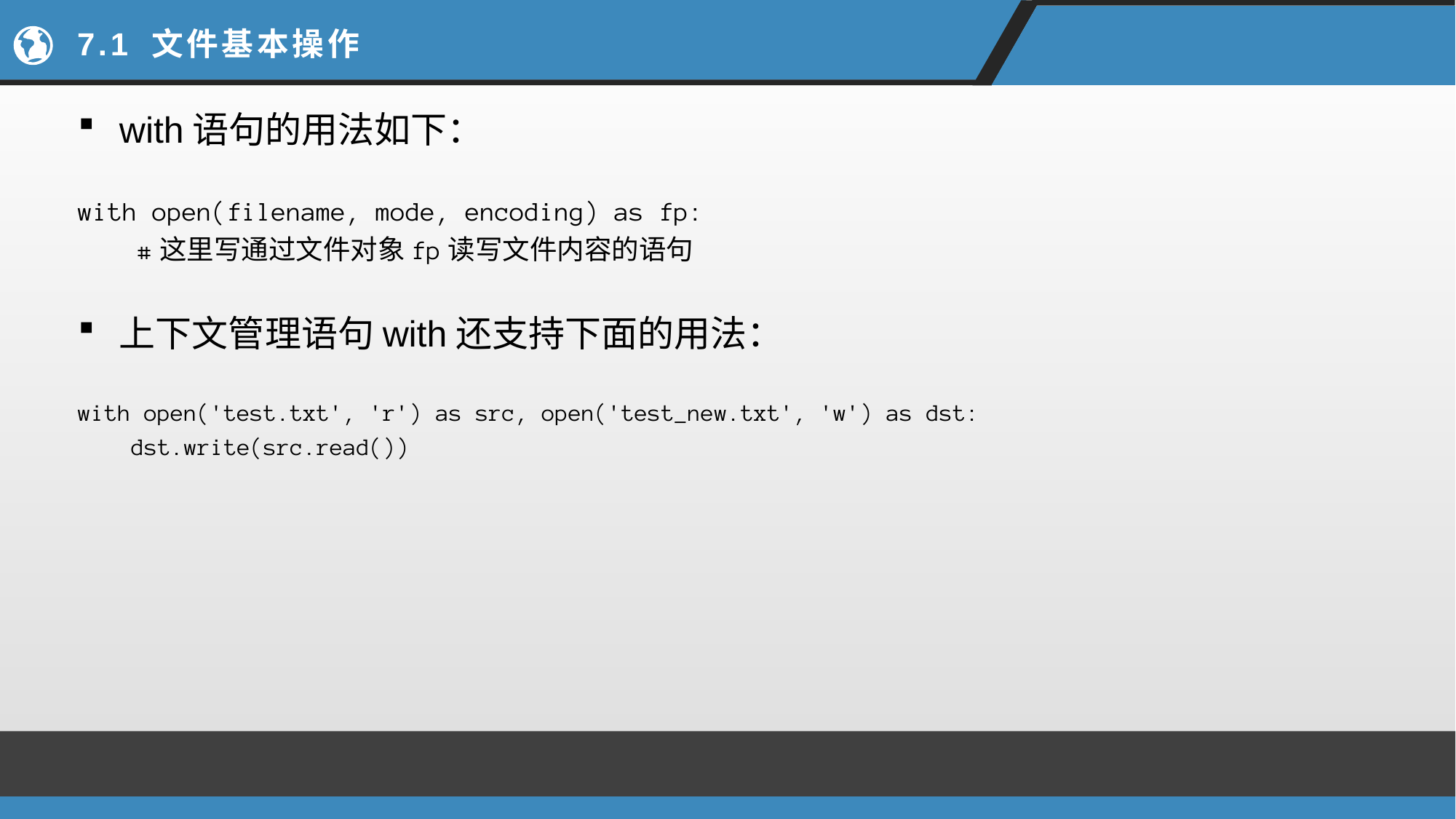

# 7.1 文件基本操作

with语句的用法如下：

with open(filename, mode, encoding) as fp:
    #这里写通过文件对象fp读写文件内容的语句

上下文管理语句with还支持下面的用法：

with open('test.txt', 'r') as src, open('test_new.txt', 'w') as dst:
    dst.write(src.read())